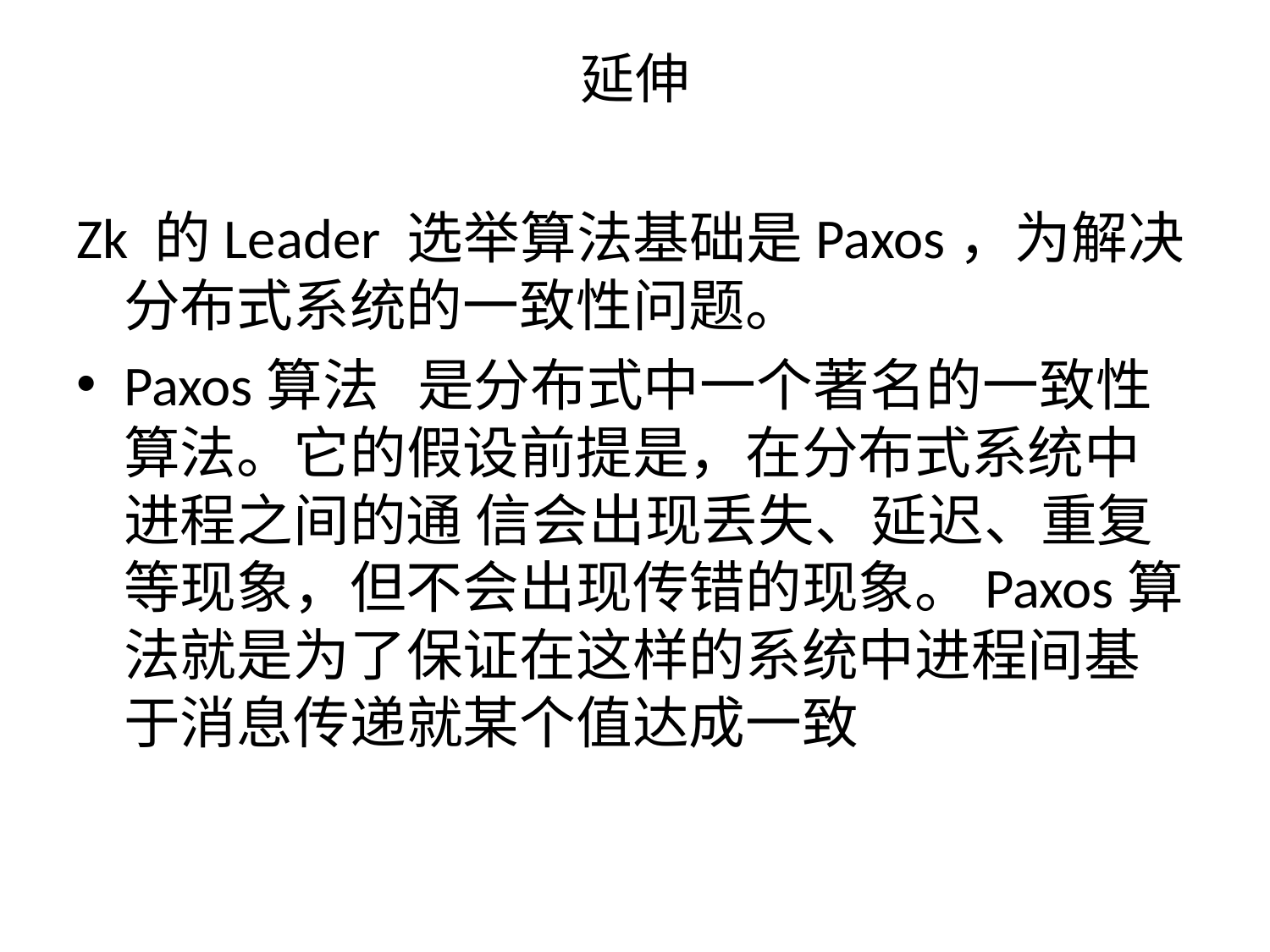

# 延伸
Zk 的Leader 选举算法基础是Paxos，为解决分布式系统的一致性问题。
Paxos算法   是分布式中一个著名的一致性算法。它的假设前提是，在分布式系统中进程之间的通 信会出现丢失、延迟、重复等现象，但不会出现传错的现象。Paxos算法就是为了保证在这样的系统中进程间基于消息传递就某个值达成一致